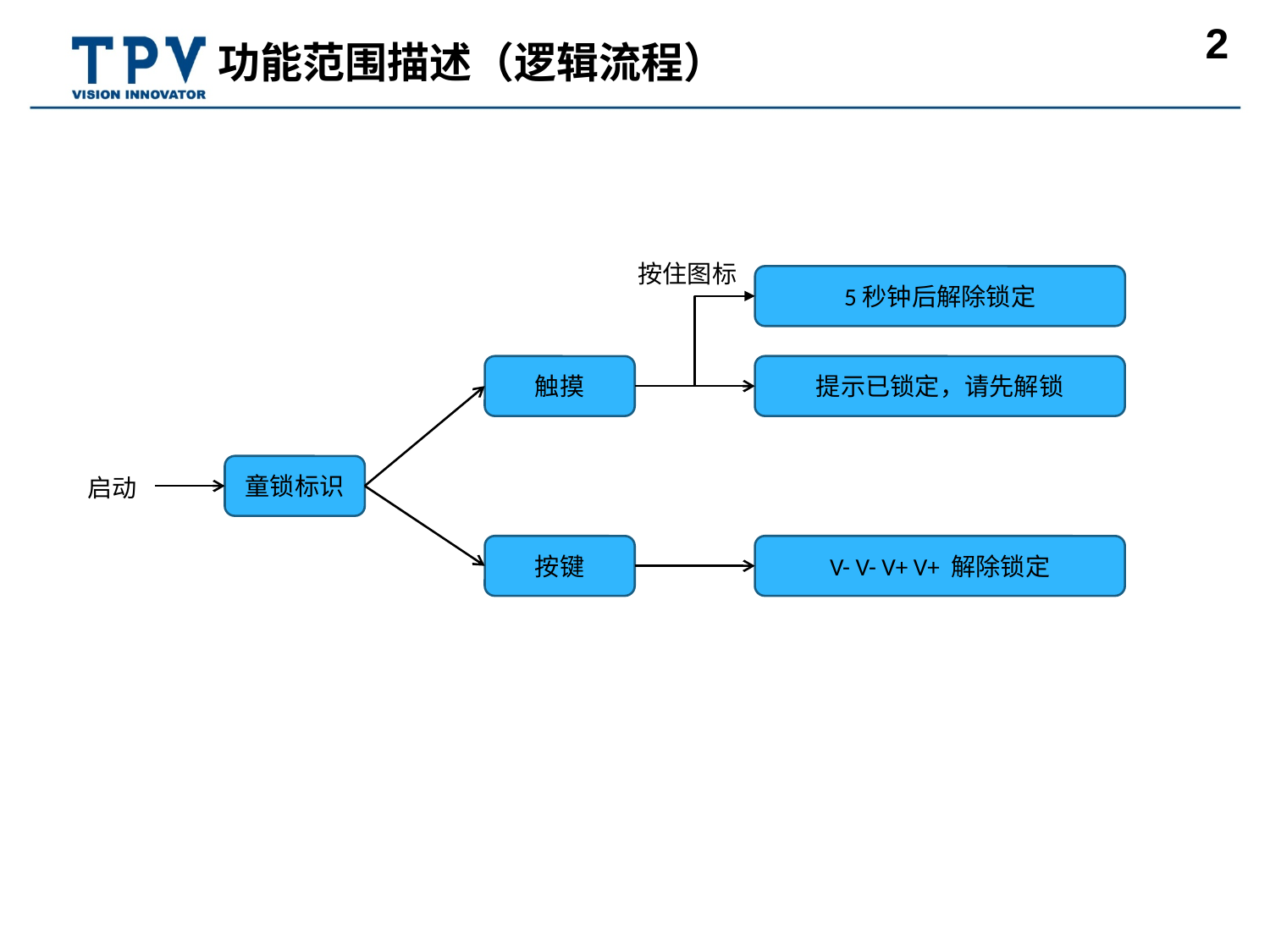

# 功能范围描述（逻辑流程）
按住图标
5秒钟后解除锁定
触摸
提示已锁定，请先解锁
童锁标识
启动
按键
V- V- V+ V+ 解除锁定